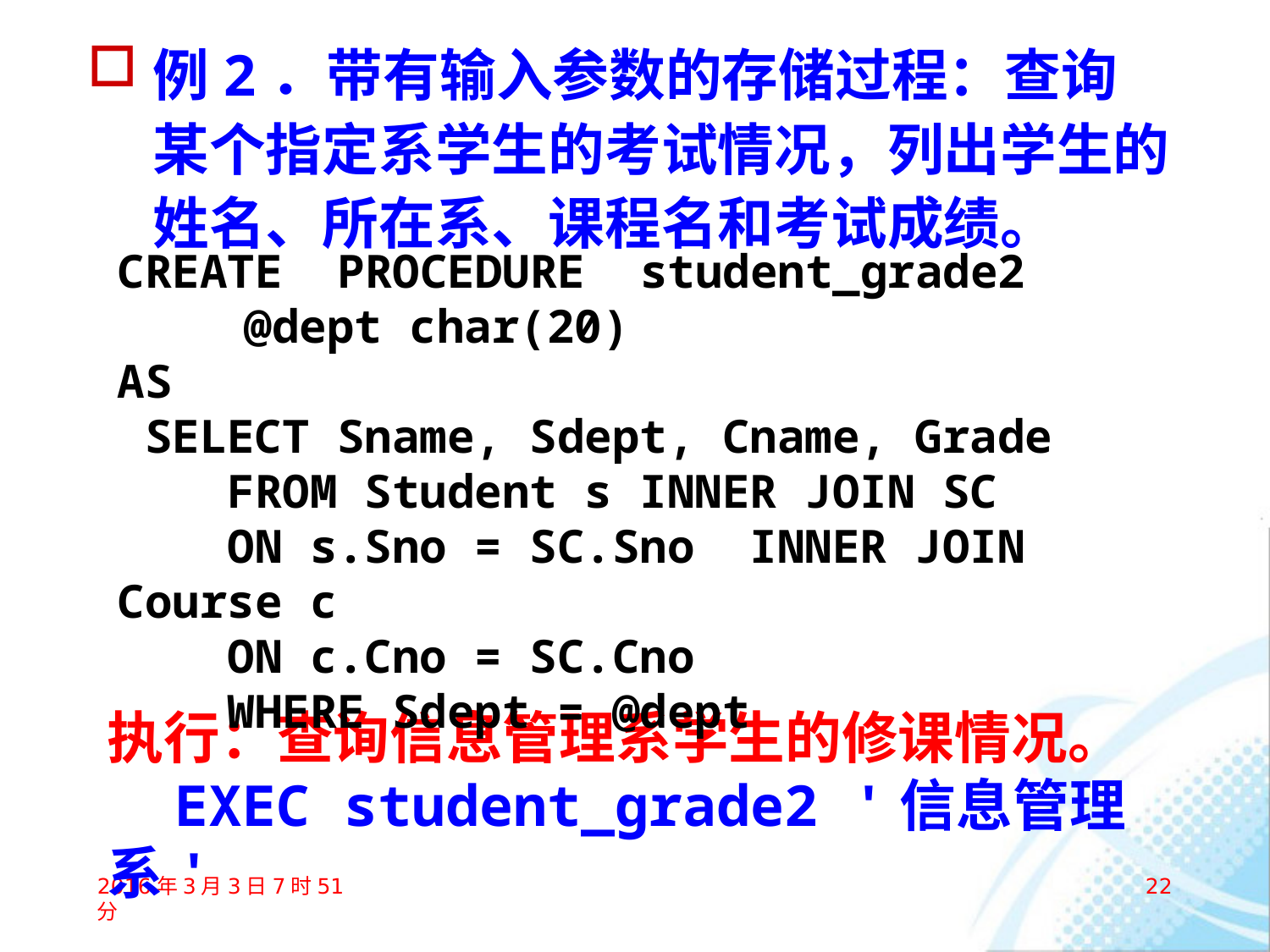

例2．带有输入参数的存储过程：查询某个指定系学生的考试情况，列出学生的姓名、所在系、课程名和考试成绩。
CREATE  PROCEDURE  student_grade2
  	@dept char(20)
AS
 SELECT Sname, Sdept, Cname, Grade
    FROM Student s INNER JOIN SC
    ON s.Sno = SC.Sno  INNER JOIN Course c
    ON c.Cno = SC.Cno
    WHERE Sdept = @dept
执行：查询信息管理系学生的修课情况。
  EXEC student_grade2 '信息管理系'
2016年3月3日7时51分
22